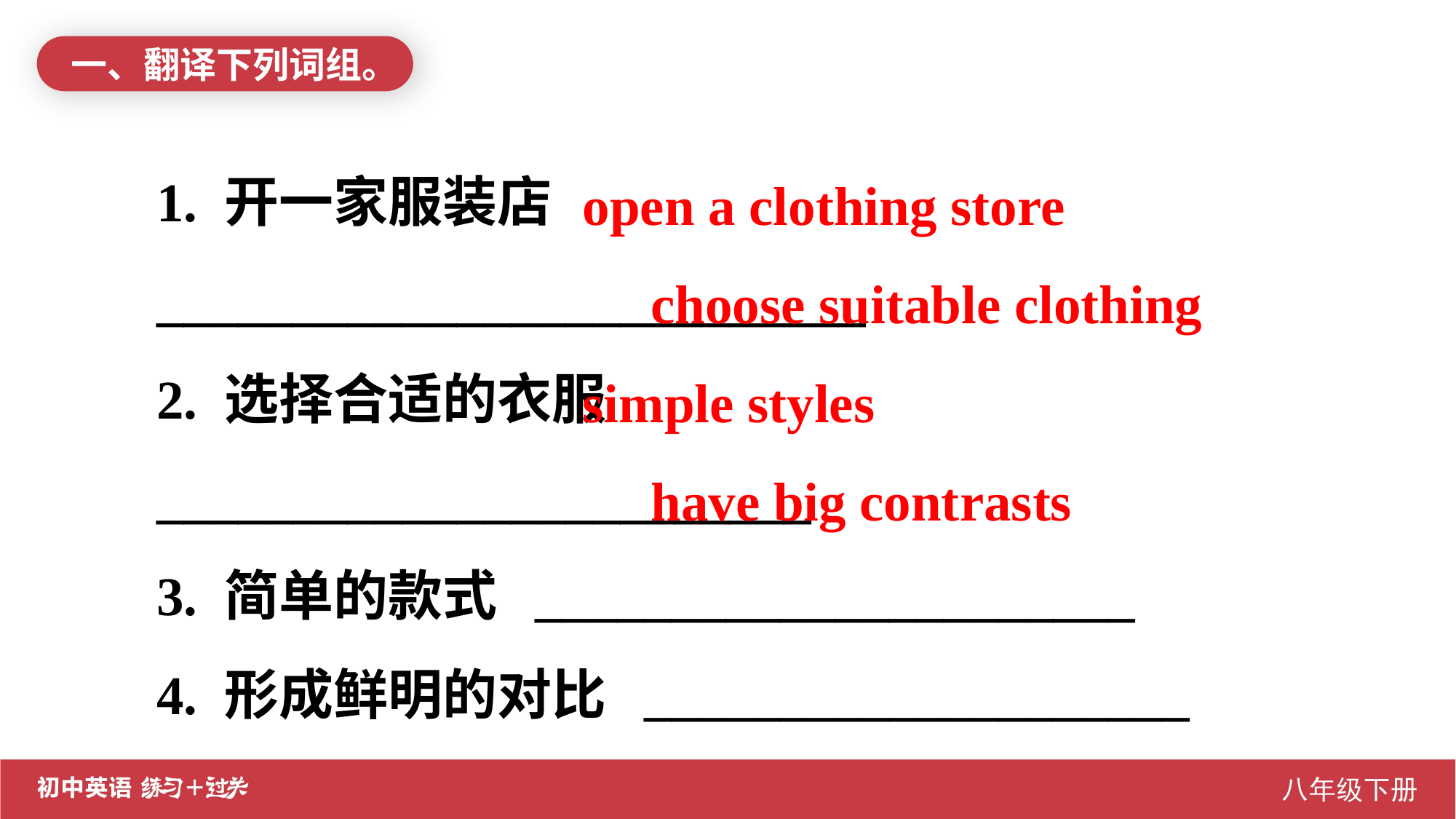

一、翻译下列词组。
1. 开一家服装店  __________________________
2. 选择合适的衣服  ________________________
3. 简单的款式  ______________________
4. 形成鲜明的对比  ____________________

 open a clothing store
      choose suitable clothing
 simple styles
      have big contrasts